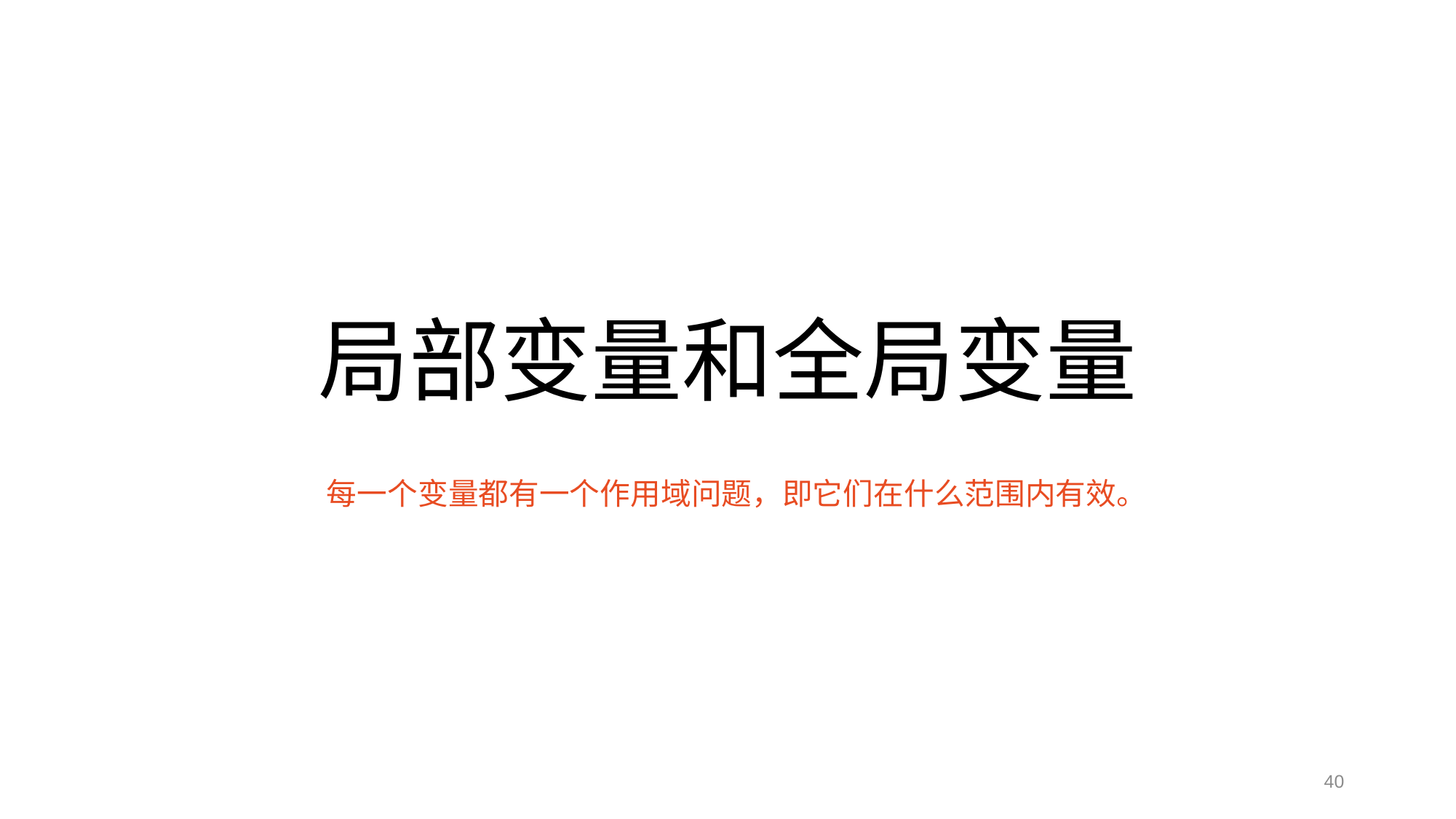

# 局部变量和全局变量
每一个变量都有一个作用域问题，即它们在什么范围内有效。
40